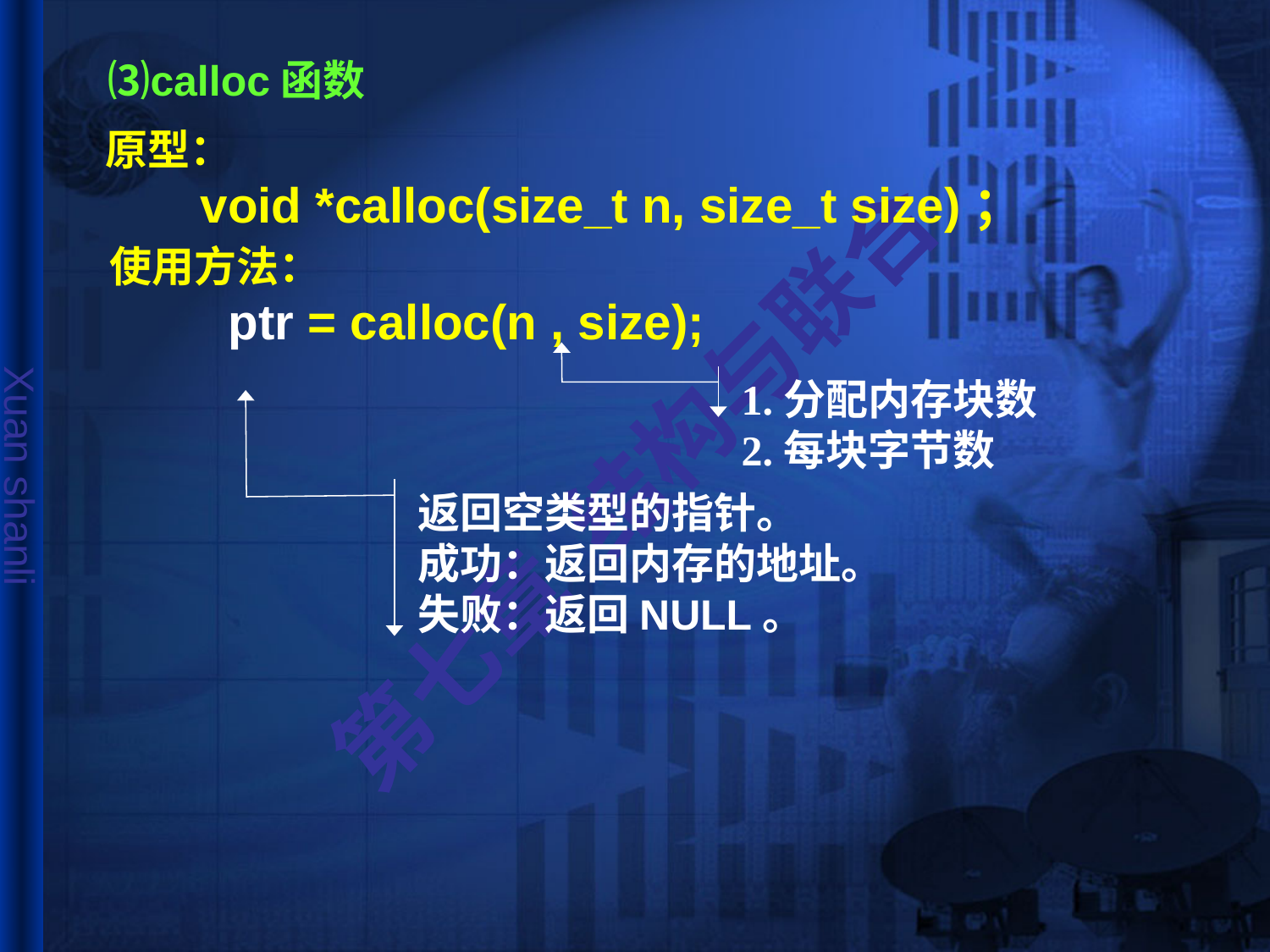

# ⑶calloc函数
原型：
        void *calloc(size_t n, size_t size)；
使用方法：
          ptr = calloc(n , size);
1.分配内存块数
2.每块字节数
返回空类型的指针。
成功：返回内存的地址。
失败：返回NULL。